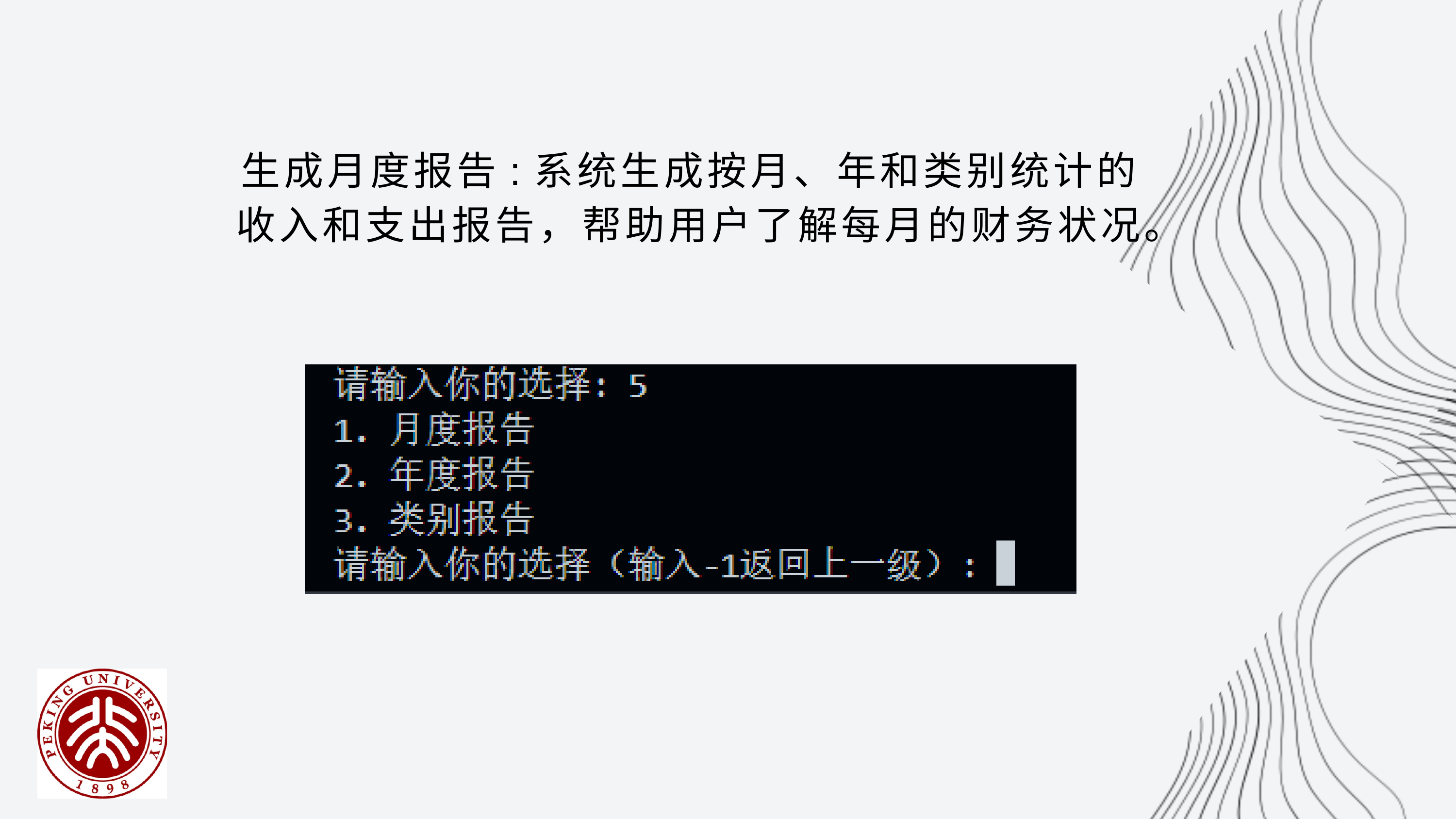

生成月度报告:系统生成按月、年和类别统计的收入和支出报告，帮助用户了解每月的财务状况。